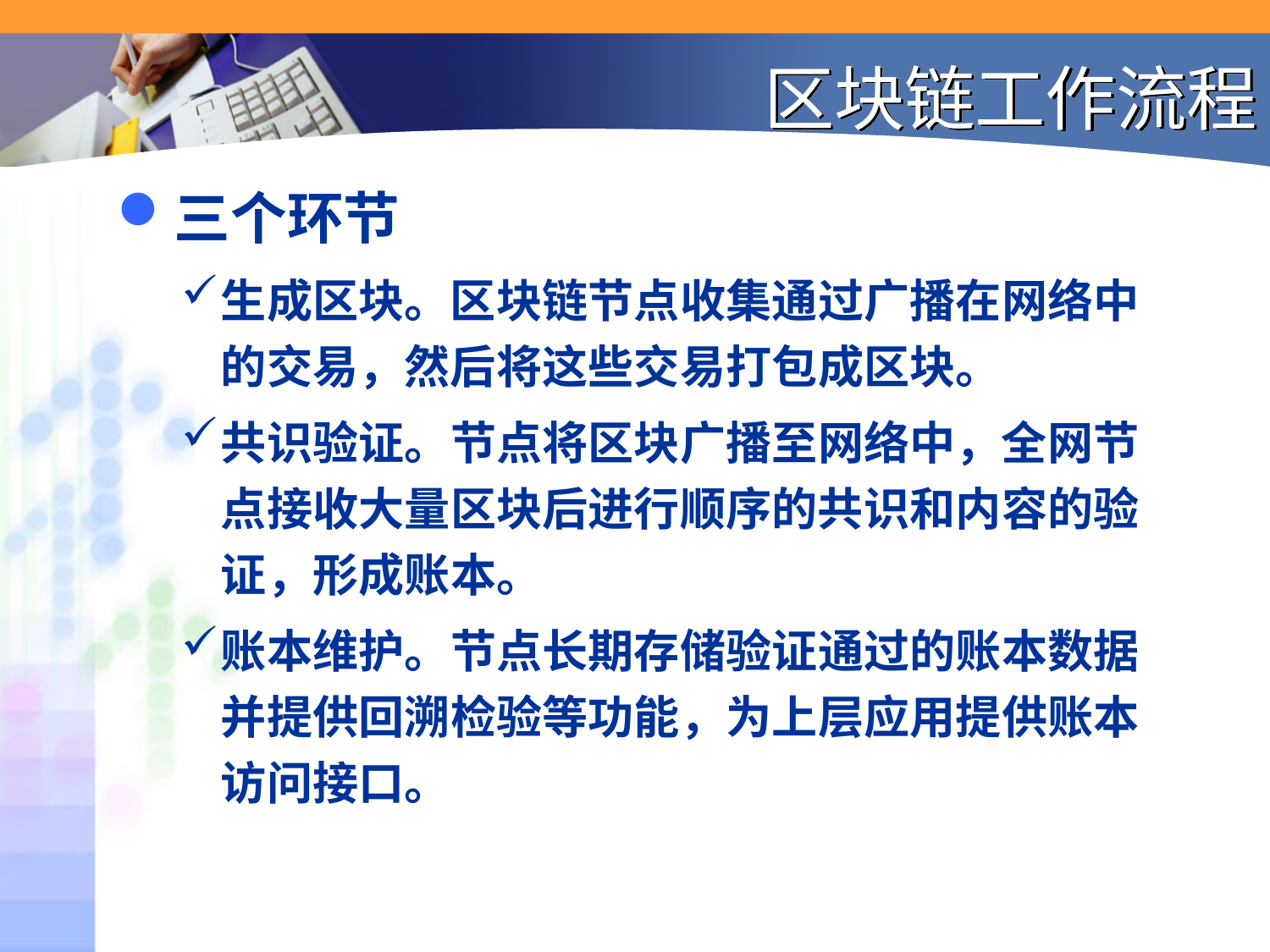

# 区块链工作流程
三个环节
生成区块。区块链节点收集通过广播在网络中的交易，然后将这些交易打包成区块。
共识验证。节点将区块广播至网络中，全网节点接收大量区块后进行顺序的共识和内容的验证，形成账本。
账本维护。节点长期存储验证通过的账本数据并提供回溯检验等功能，为上层应用提供账本访问接口。